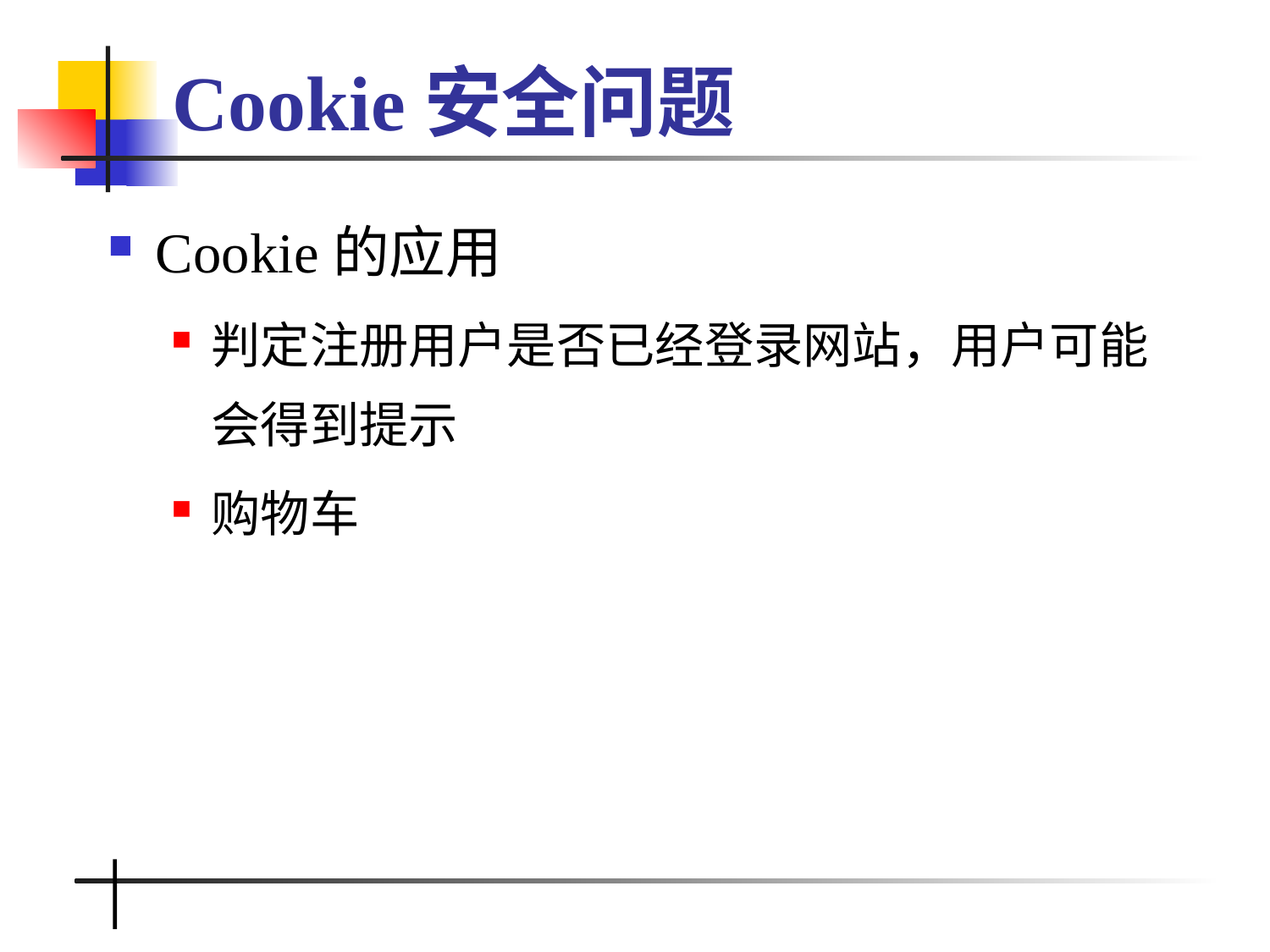

# Cookie安全问题
Cookie的应用
判定注册用户是否已经登录网站，用户可能会得到提示
购物车